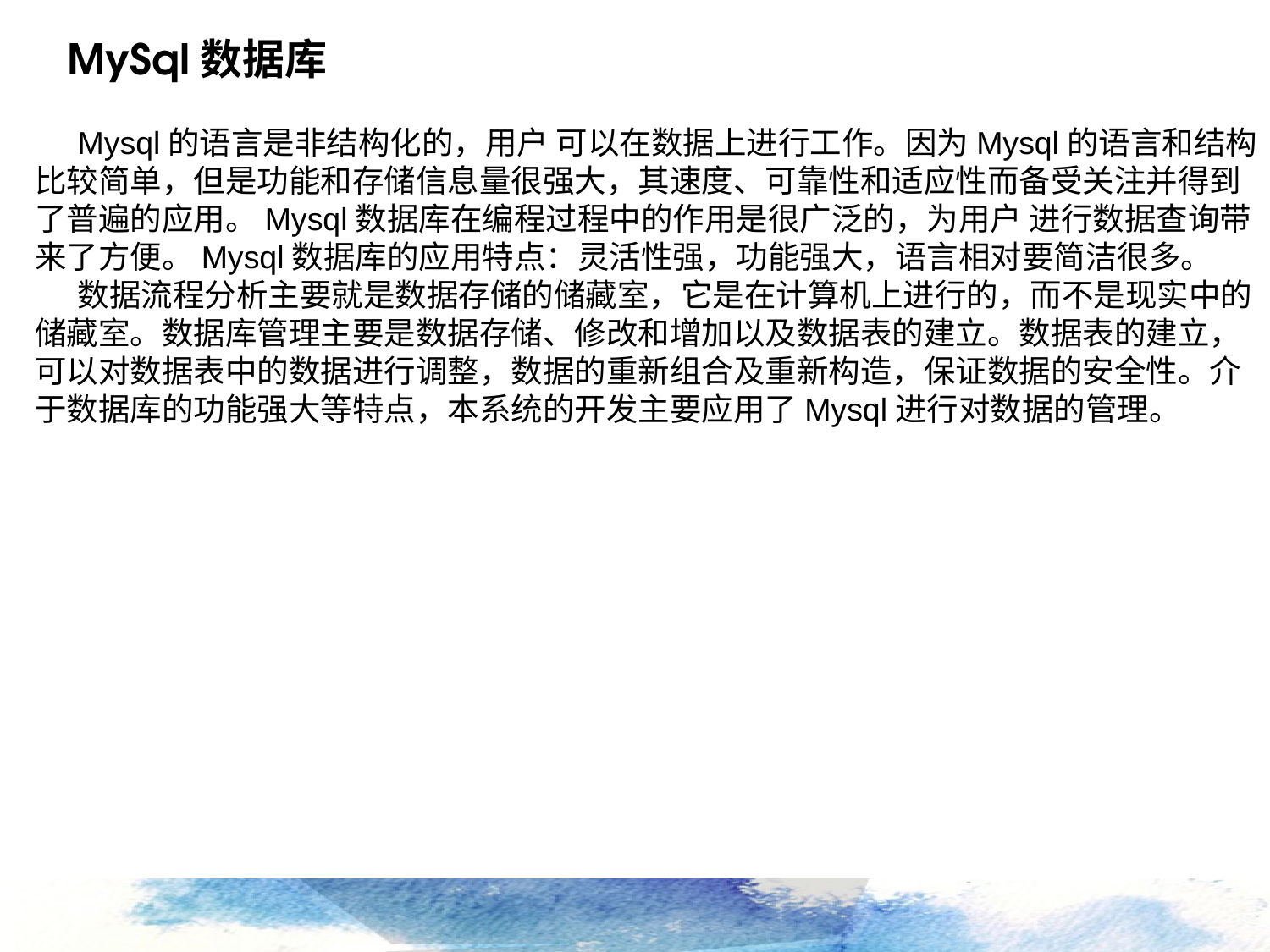

MySql数据库
Mysql的语言是非结构化的，用户 可以在数据上进行工作。因为Mysql的语言和结构比较简单，但是功能和存储信息量很强大，其速度、可靠性和适应性而备受关注并得到了普遍的应用。Mysql数据库在编程过程中的作用是很广泛的，为用户 进行数据查询带来了方便。Mysql数据库的应用特点：灵活性强，功能强大，语言相对要简洁很多。
数据流程分析主要就是数据存储的储藏室，它是在计算机上进行的，而不是现实中的储藏室。数据库管理主要是数据存储、修改和增加以及数据表的建立。数据表的建立，可以对数据表中的数据进行调整，数据的重新组合及重新构造，保证数据的安全性。介于数据库的功能强大等特点，本系统的开发主要应用了Mysql进行对数据的管理。